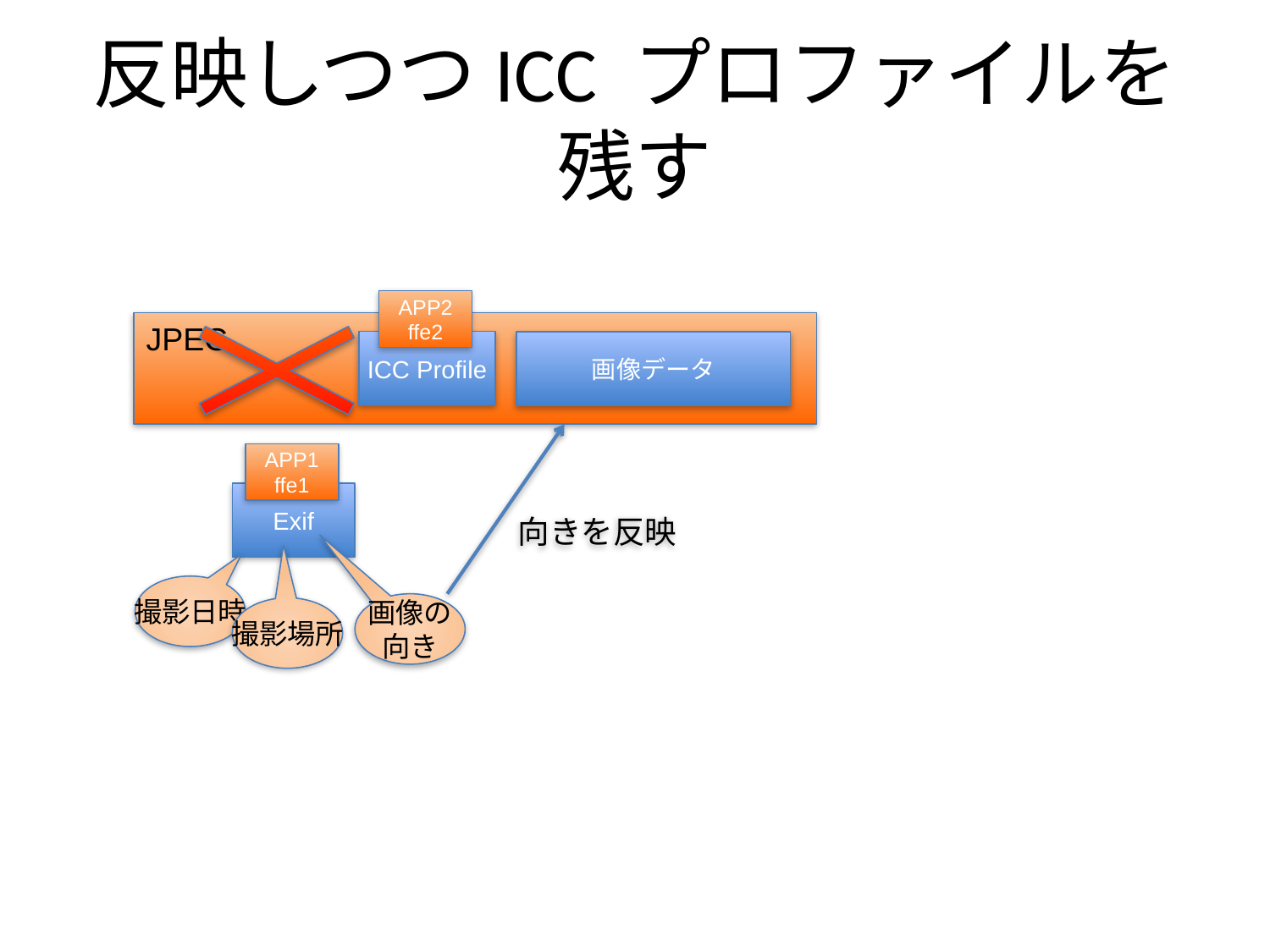

# 反映しつつICC プロファイルを残す

APP2
ffe2

JPEG
ICC Profile
画像データ
APP1
ffe1
Exif
向きを反映
撮影日時
画像の
向き
撮影場所